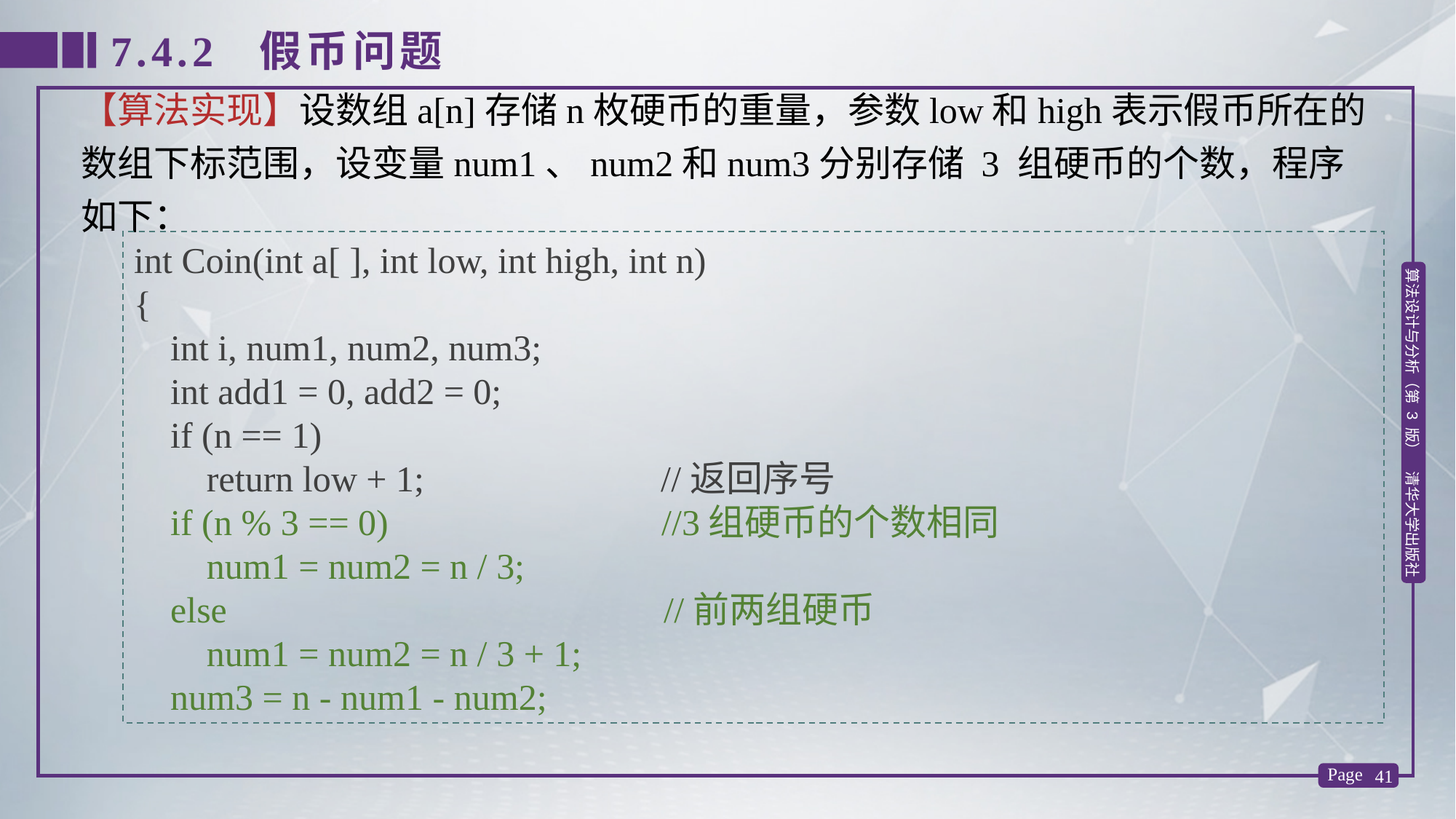

7.4.2  假币问题
【算法实现】设数组a[n]存储n枚硬币的重量，参数low和high表示假币所在的数组下标范围，设变量num1、num2和num3分别存储 3 组硬币的个数，程序如下：
int Coin(int a[ ], int low, int high, int n)
{
    int i, num1, num2, num3;
    int add1 = 0, add2 = 0;
    if (n == 1)
        return low + 1;                          //返回序号
    if (n % 3 == 0)                              //3组硬币的个数相同
        num1 = num2 = n / 3;
    else                                                //前两组硬币
        num1 = num2 = n / 3 + 1;
    num3 = n - num1 - num2;